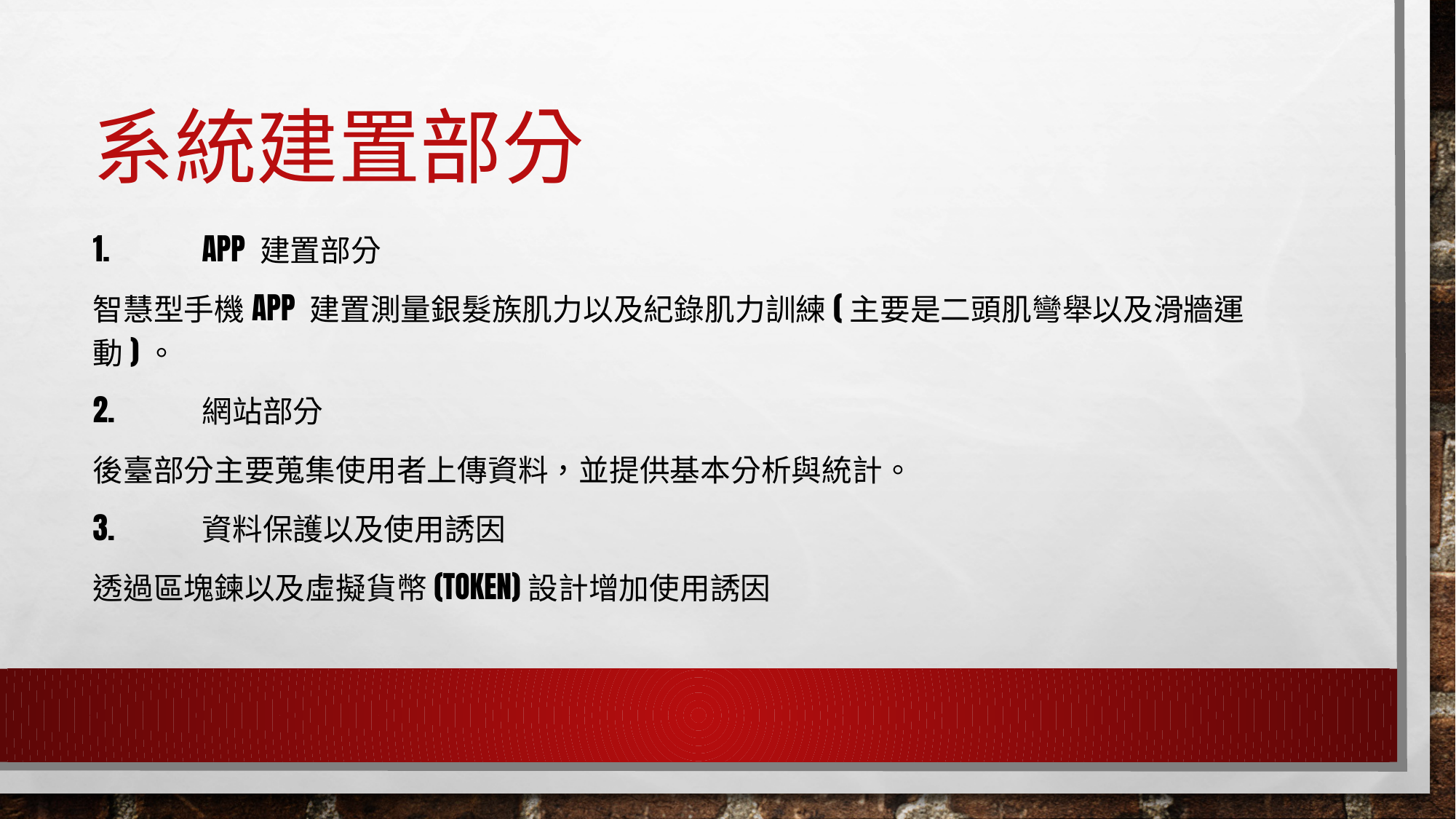

# 系統建置部分
1.	App 建置部分
智慧型手機app 建置測量銀髮族肌力以及紀錄肌力訓練(主要是二頭肌彎舉以及滑牆運動)。
2.	網站部分
後臺部分主要蒐集使用者上傳資料，並提供基本分析與統計。
3.	資料保護以及使用誘因
透過區塊鍊以及虛擬貨幣(token)設計增加使用誘因